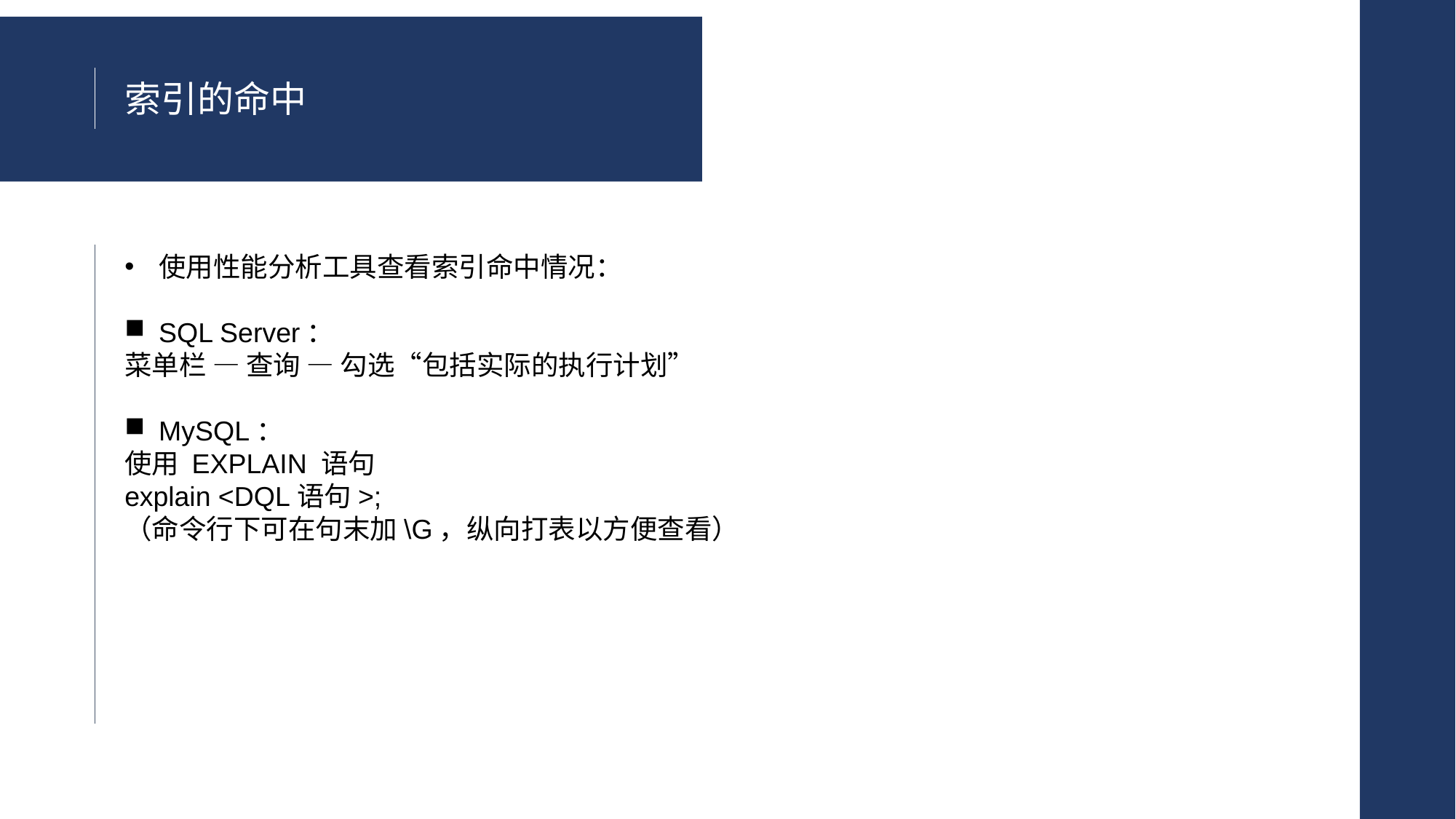

索引的命中
使用性能分析工具查看索引命中情况：

SQL Server：
菜单栏 — 查询 — 勾选“包括实际的执行计划”

MySQL：
使用 EXPLAIN 语句
explain <DQL语句>;
（命令行下可在句末加\G，纵向打表以方便查看）